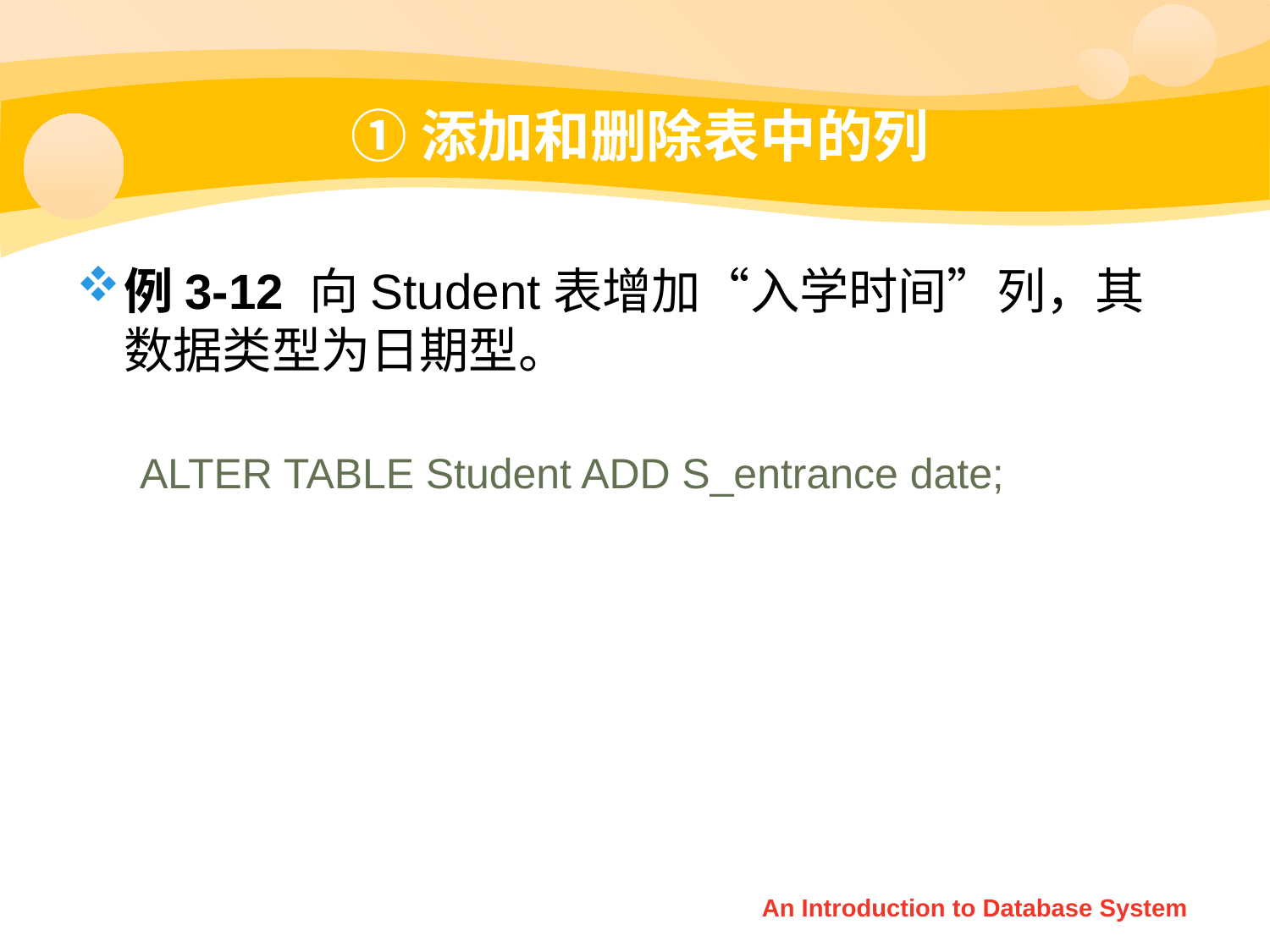

# ①添加和删除表中的列
例3-12 向Student表增加“入学时间”列，其数据类型为日期型。

ALTER TABLE Student ADD S_entrance date;

An Introduction to Database System